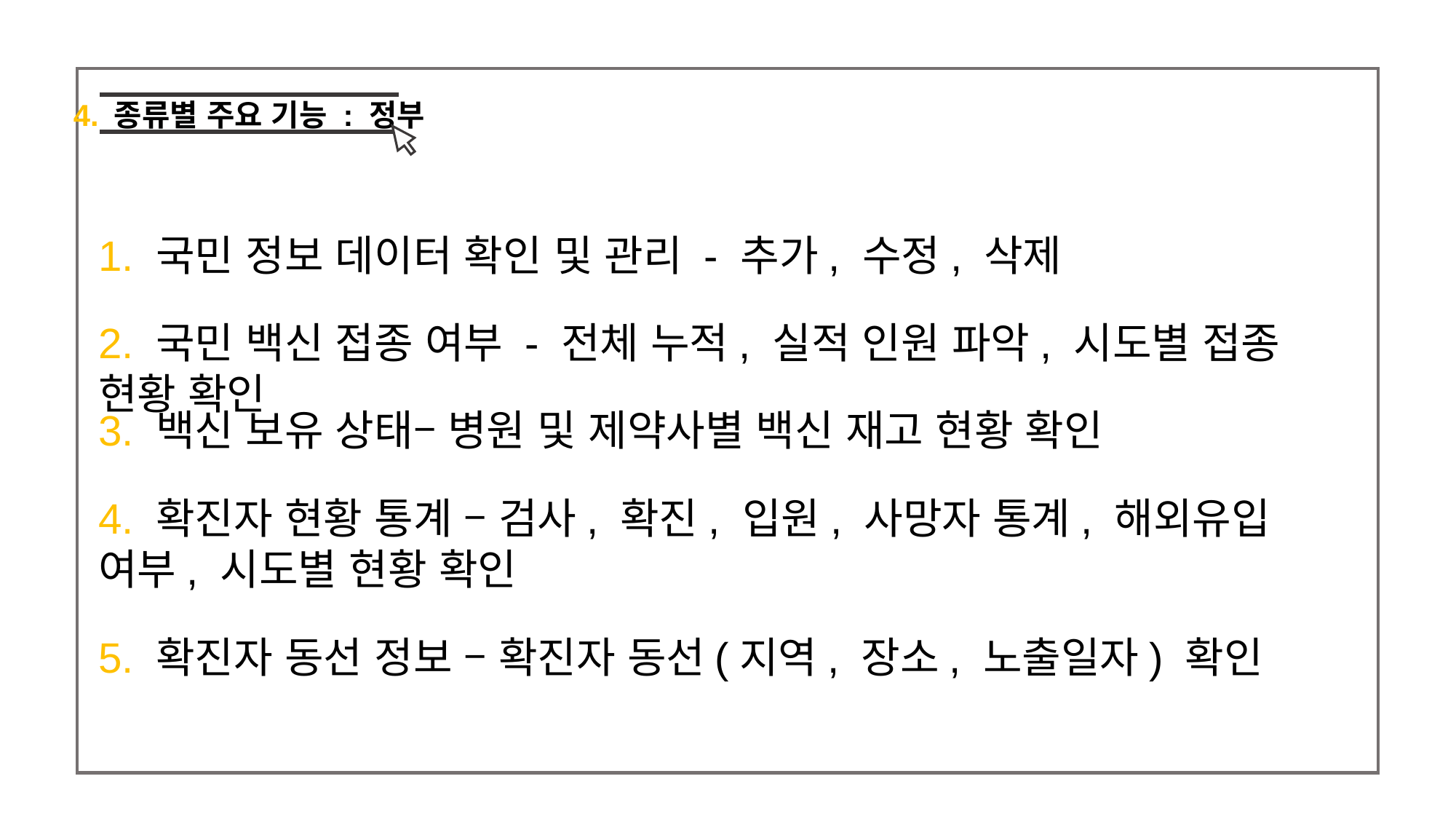

4. 종류별 주요 기능 : 정부

1. 국민 정보 데이터 확인 및 관리 - 추가, 수정, 삭제
2. 국민 백신 접종 여부 - 전체 누적, 실적 인원 파악, 시도별 접종 현황 확인
3. 백신 보유 상태– 병원 및 제약사별 백신 재고 현황 확인
4. 확진자 현황 통계 – 검사, 확진, 입원, 사망자 통계, 해외유입 여부, 시도별 현황 확인
5. 확진자 동선 정보 – 확진자 동선(지역, 장소, 노출일자) 확인